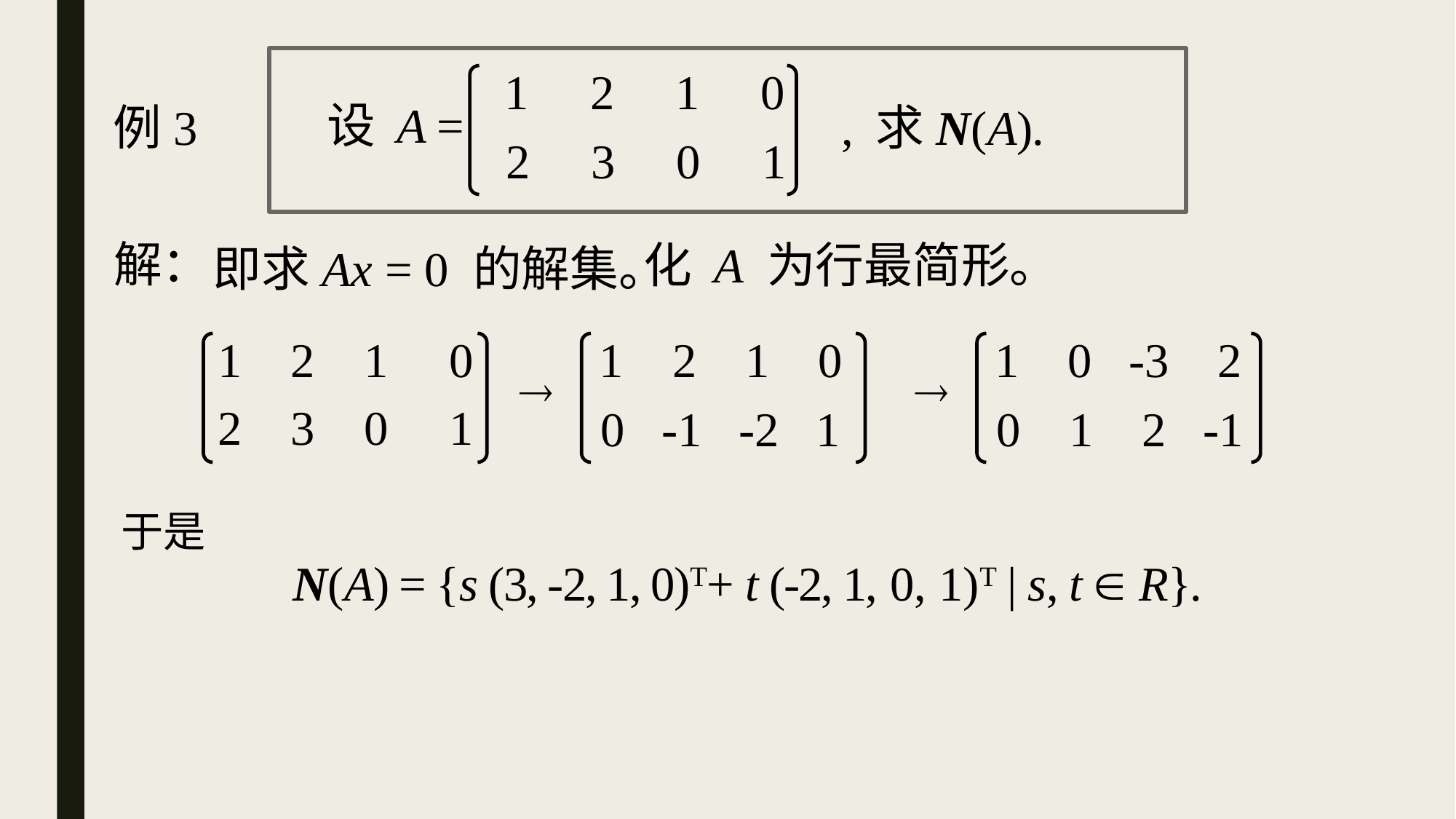

1     2     1     0

设 A =
例3
, 求N(A).
2     3     0     1
解：
化 A 为行最简形。
即求Ax = 0 的解集。
 1    2    1     0
  1    2    1    0
  1    0   -3    2

→
→
2    3    0     1
0   -1   -2   1
0    1    2   -1
于是
N(A) = {s (3, -2, 1, 0)T+ t (-2, 1, 0, 1)T  | s, t ∈ R}.